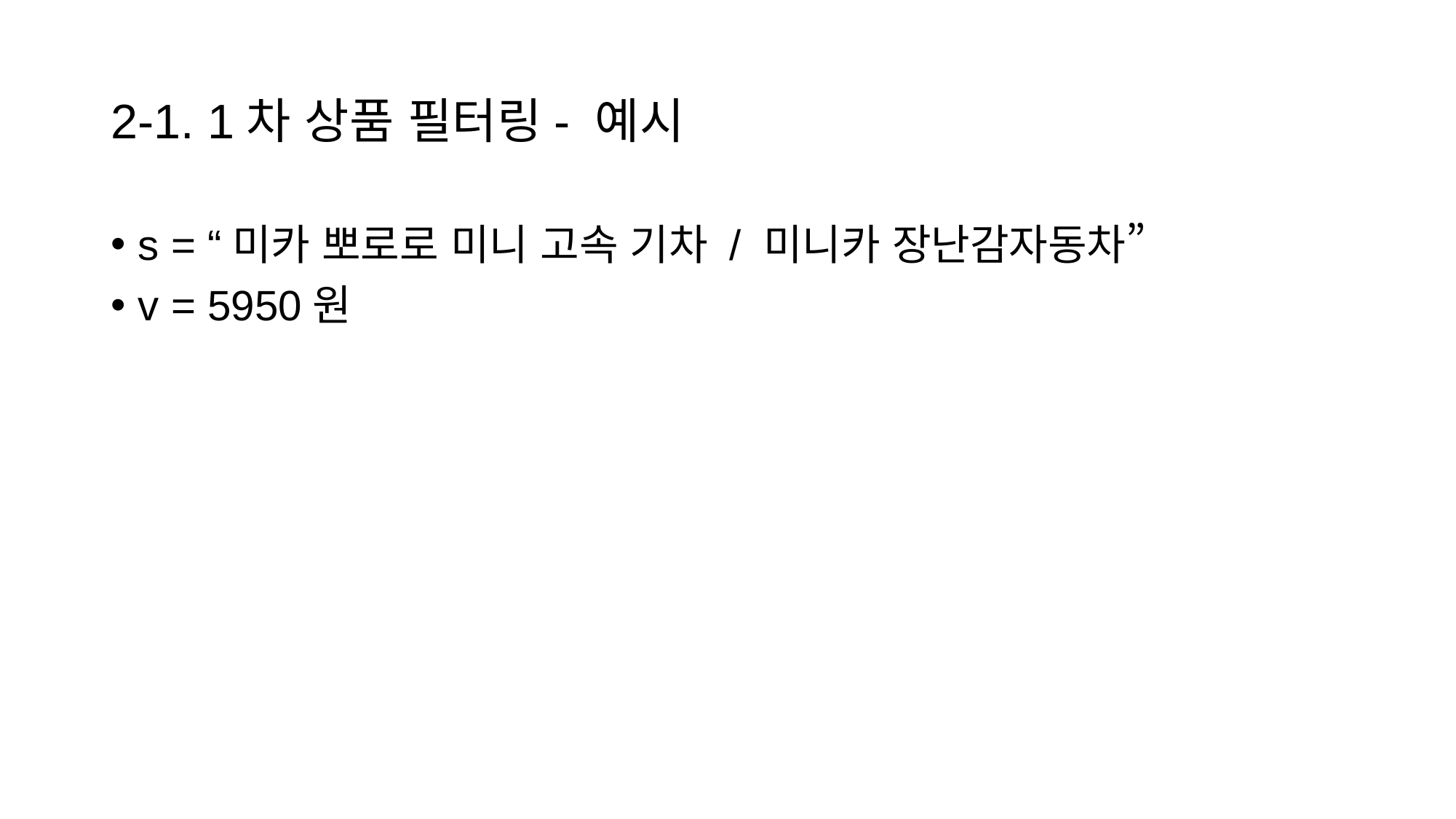

# 2-1. 1차 상품 필터링- 예시
s = “미카 뽀로로 미니 고속 기차 / 미니카 장난감자동차”
v = 5950원